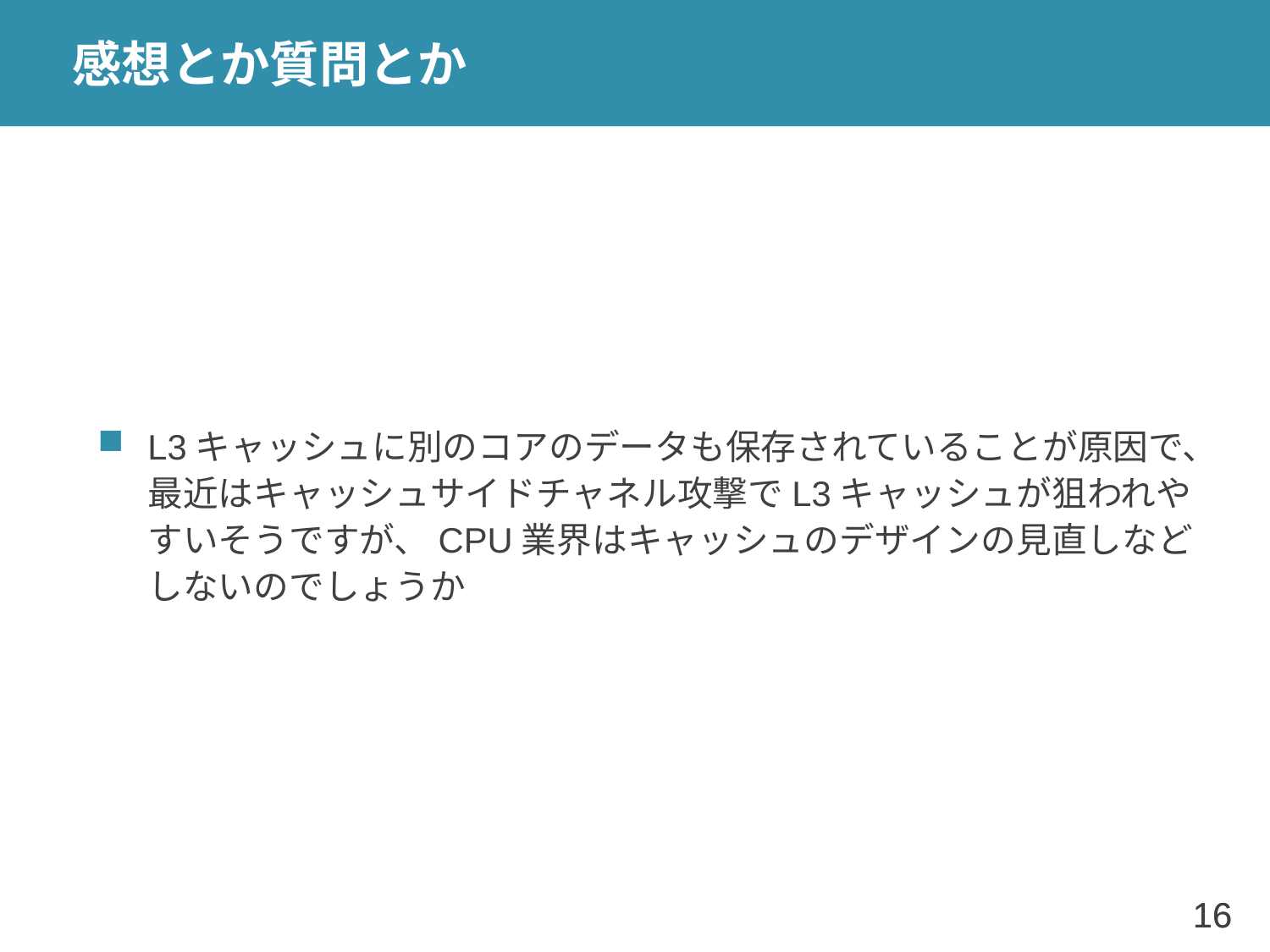

# 感想とか質問とか
L3キャッシュに別のコアのデータも保存されていることが原因で、最近はキャッシュサイドチャネル攻撃でL3キャッシュが狙われやすいそうですが、CPU業界はキャッシュのデザインの見直しなどしないのでしょうか